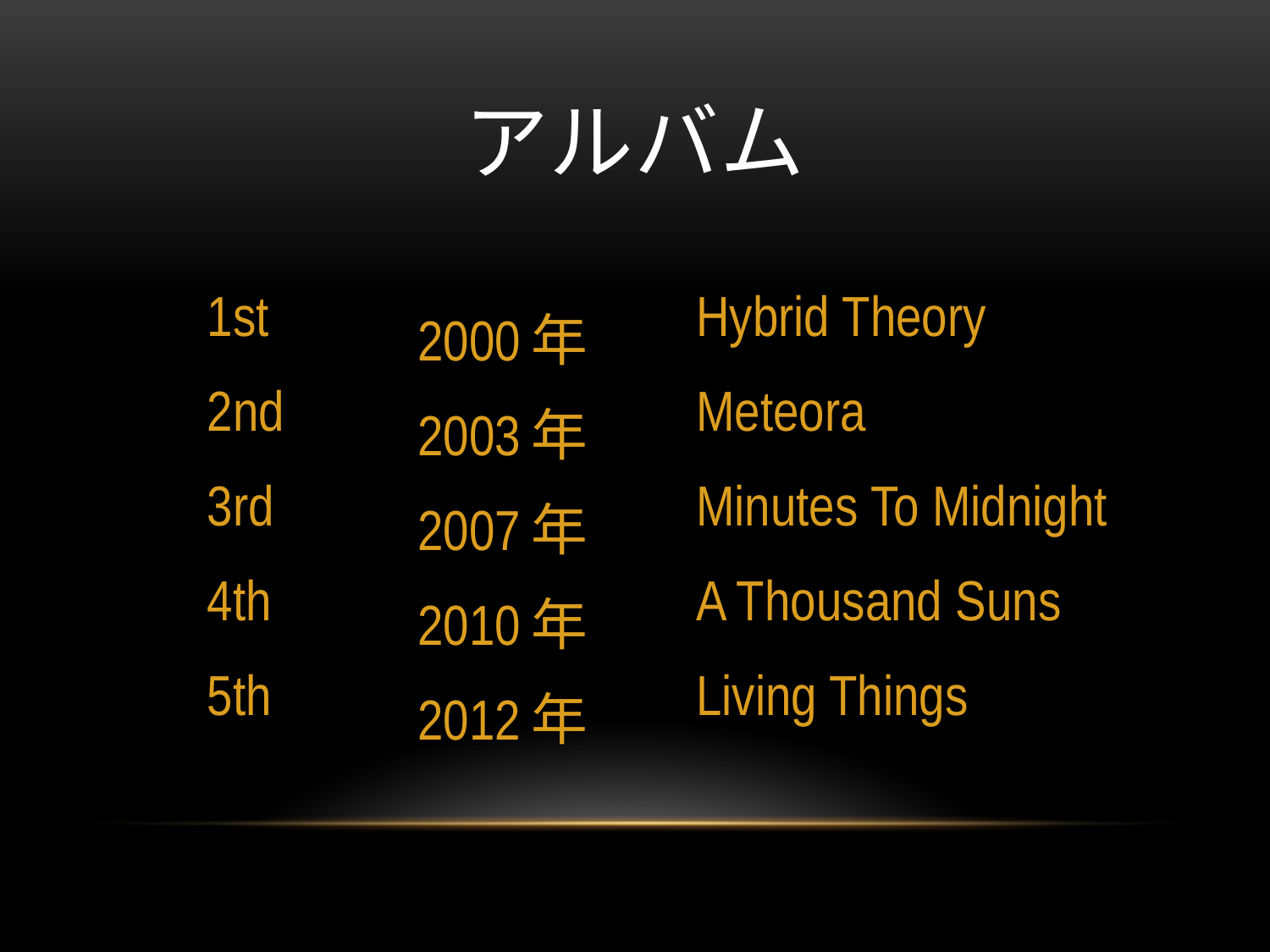

# アルバム
| 1st | 2000年 | Hybrid Theory |
| --- | --- | --- |
| 2nd | 2003年 | Meteora |
| 3rd | 2007年 | Minutes To Midnight |
| 4th | 2010年 | A Thousand Suns |
| 5th | 2012年 | Living Things |
|  |  |  |
| --- | --- | --- |
|  |  |  |
|  |  |  |
|  |  |  |
|  |  |  |